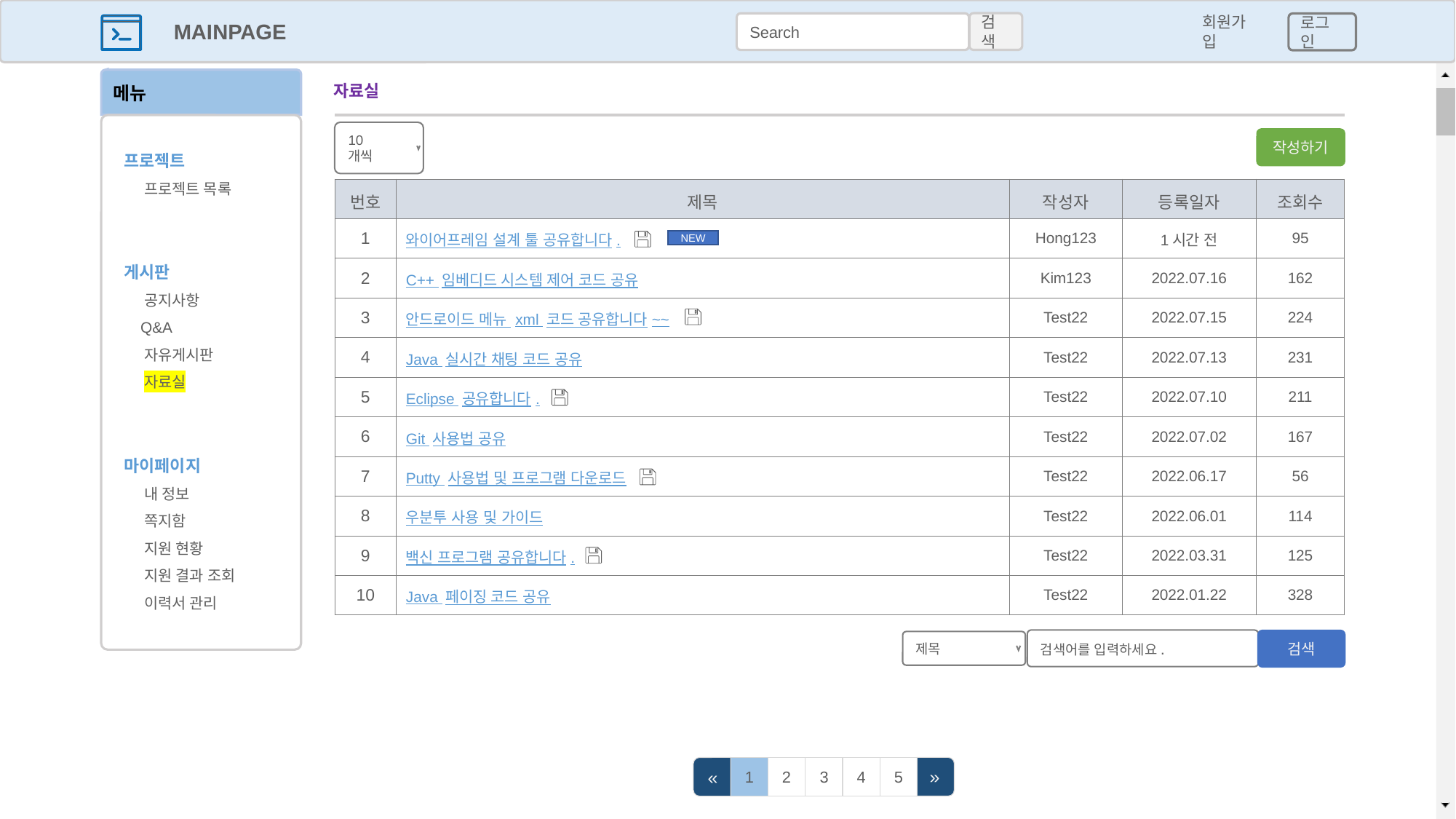

MAINPAGE
검색
Search
회원가입
로그인

메뉴

자료실

프로젝트
    프로젝트 목록

게시판
    공지사항
    Q&A
    자유게시판
    자료실

마이페이지
    내 정보
    쪽지함
    지원 현황
    지원 결과 조회
    이력서 관리

작성하기
10개씩

| 번호 | 제목 | 작성자 | 등록일자 | 조회수 |
| --- | --- | --- | --- | --- |
| 1 | 와이어프레임 설계 툴 공유합니다. | Hong123 | 1시간 전 | 95 |
| 2 | C++ 임베디드 시스템 제어 코드 공유 | Kim123 | 2022.07.16 | 162 |
| 3 | 안드로이드 메뉴 xml 코드 공유합니다~~ | Test22 | 2022.07.15 | 224 |
| 4 | Java 실시간 채팅 코드 공유 | Test22 | 2022.07.13 | 231 |
| 5 | Eclipse 공유합니다. | Test22 | 2022.07.10 | 211 |
| 6 | Git 사용법 공유 | Test22 | 2022.07.02 | 167 |
| 7 | Putty 사용법 및 프로그램 다운로드 | Test22 | 2022.06.17 | 56 |
| 8 | 우분투 사용 및 가이드 | Test22 | 2022.06.01 | 114 |
| 9 | 백신 프로그램 공유합니다. | Test22 | 2022.03.31 | 125 |
| 10 | Java 페이징 코드 공유 | Test22 | 2022.01.22 | 328 |

NEW

검색어를 입력하세요.
검색
제목

1
2
3
4
5
«
»